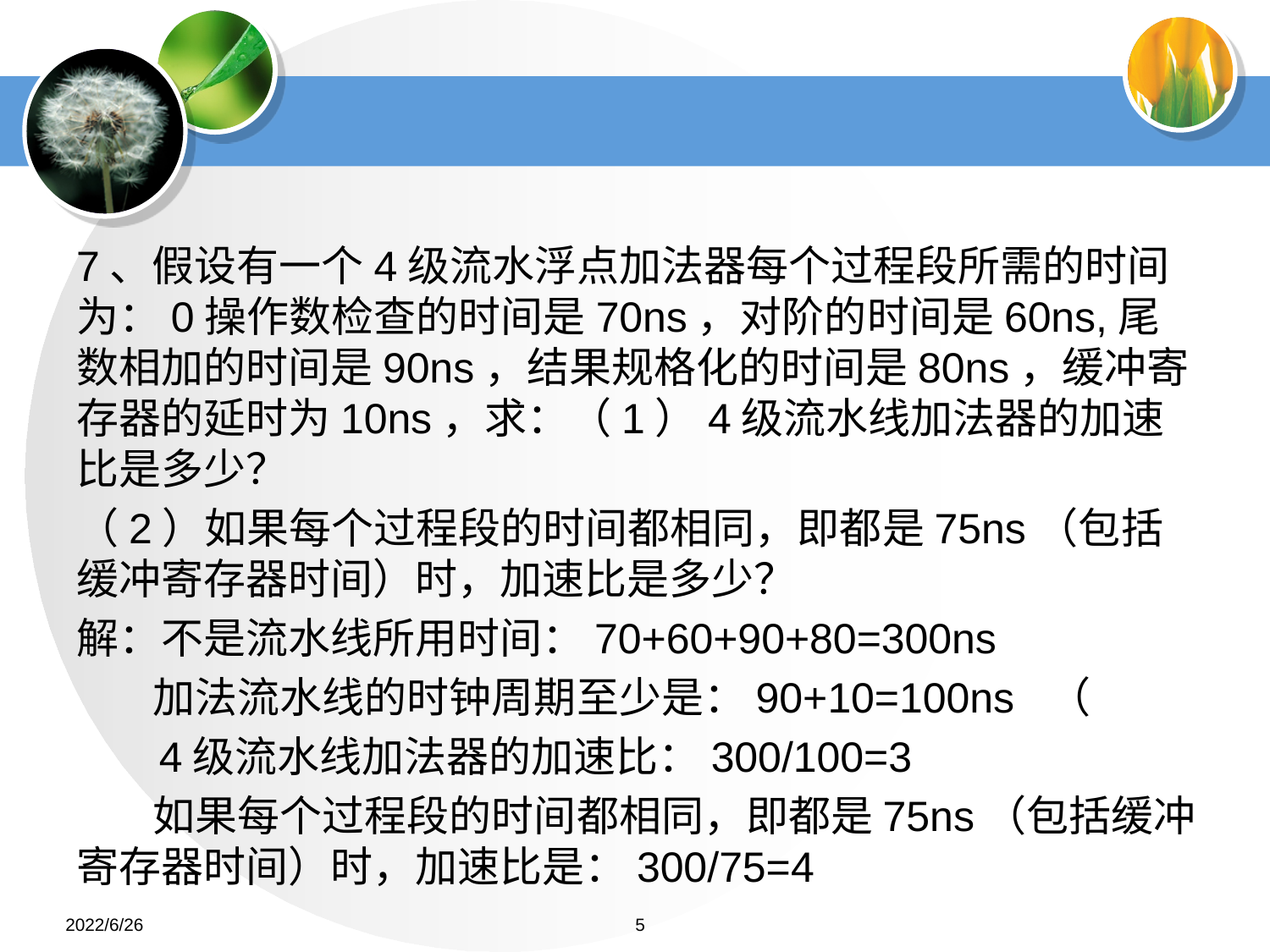

#
7、假设有一个4级流水浮点加法器每个过程段所需的时间为：0操作数检查的时间是70ns，对阶的时间是60ns,尾数相加的时间是90ns，结果规格化的时间是80ns，缓冲寄存器的延时为10ns，求：（1）4级流水线加法器的加速比是多少？
（2）如果每个过程段的时间都相同，即都是75ns（包括缓冲寄存器时间）时，加速比是多少？
解：不是流水线所用时间：70+60+90+80=300ns
       加法流水线的时钟周期至少是：90+10=100ns  （
       4级流水线加法器的加速比：300/100=3
       如果每个过程段的时间都相同，即都是75ns（包括缓冲寄存器时间）时，加速比是：300/75=4

2022/6/26
5